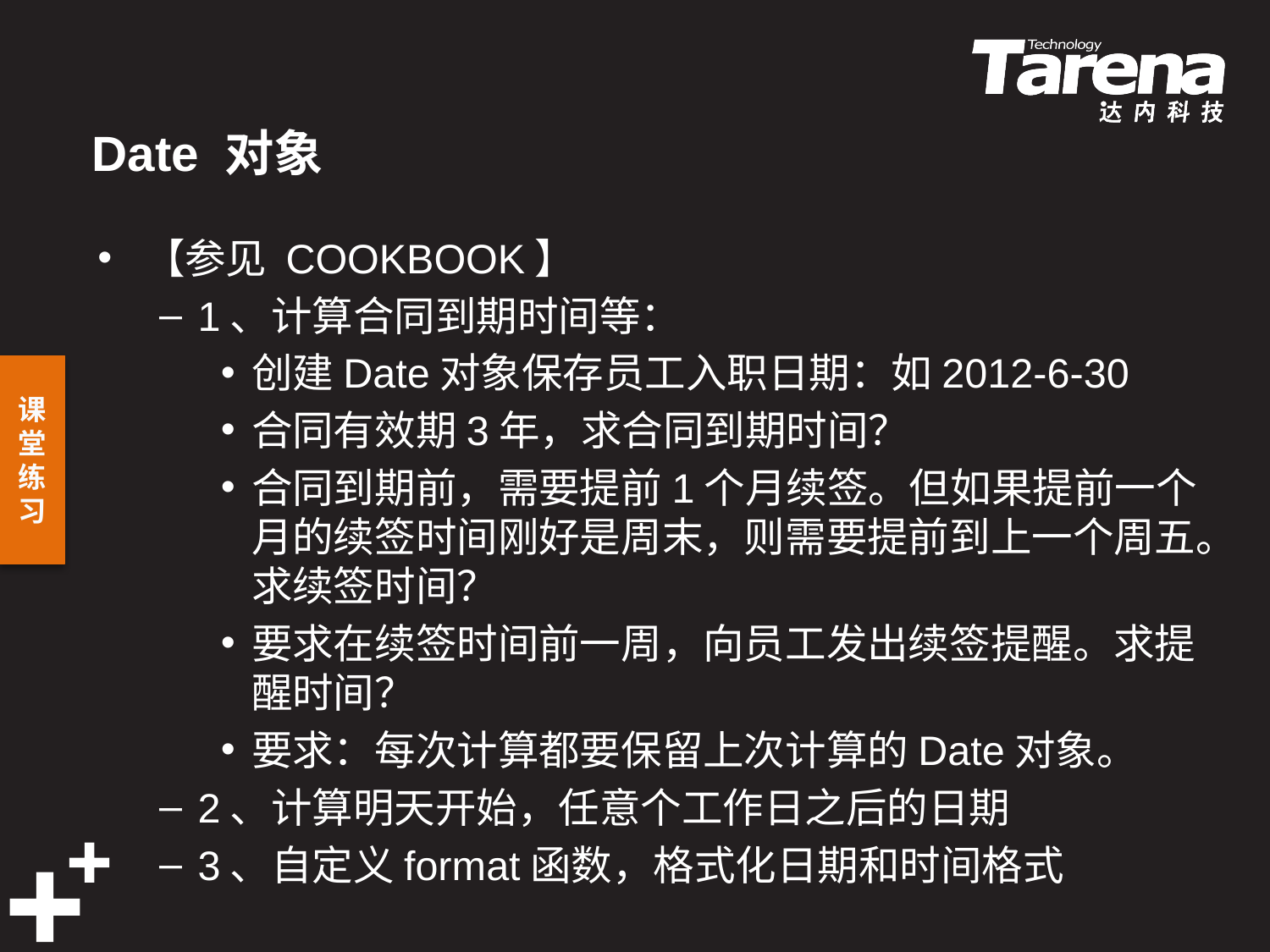

# Date 对象
【参见 COOKBOOK】
1、计算合同到期时间等：
创建Date对象保存员工入职日期：如2012-6-30
合同有效期3年，求合同到期时间？
合同到期前，需要提前1个月续签。但如果提前一个月的续签时间刚好是周末，则需要提前到上一个周五。求续签时间？
要求在续签时间前一周，向员工发出续签提醒。求提醒时间？
要求：每次计算都要保留上次计算的Date对象。
2、计算明天开始，任意个工作日之后的日期
3、自定义format函数，格式化日期和时间格式